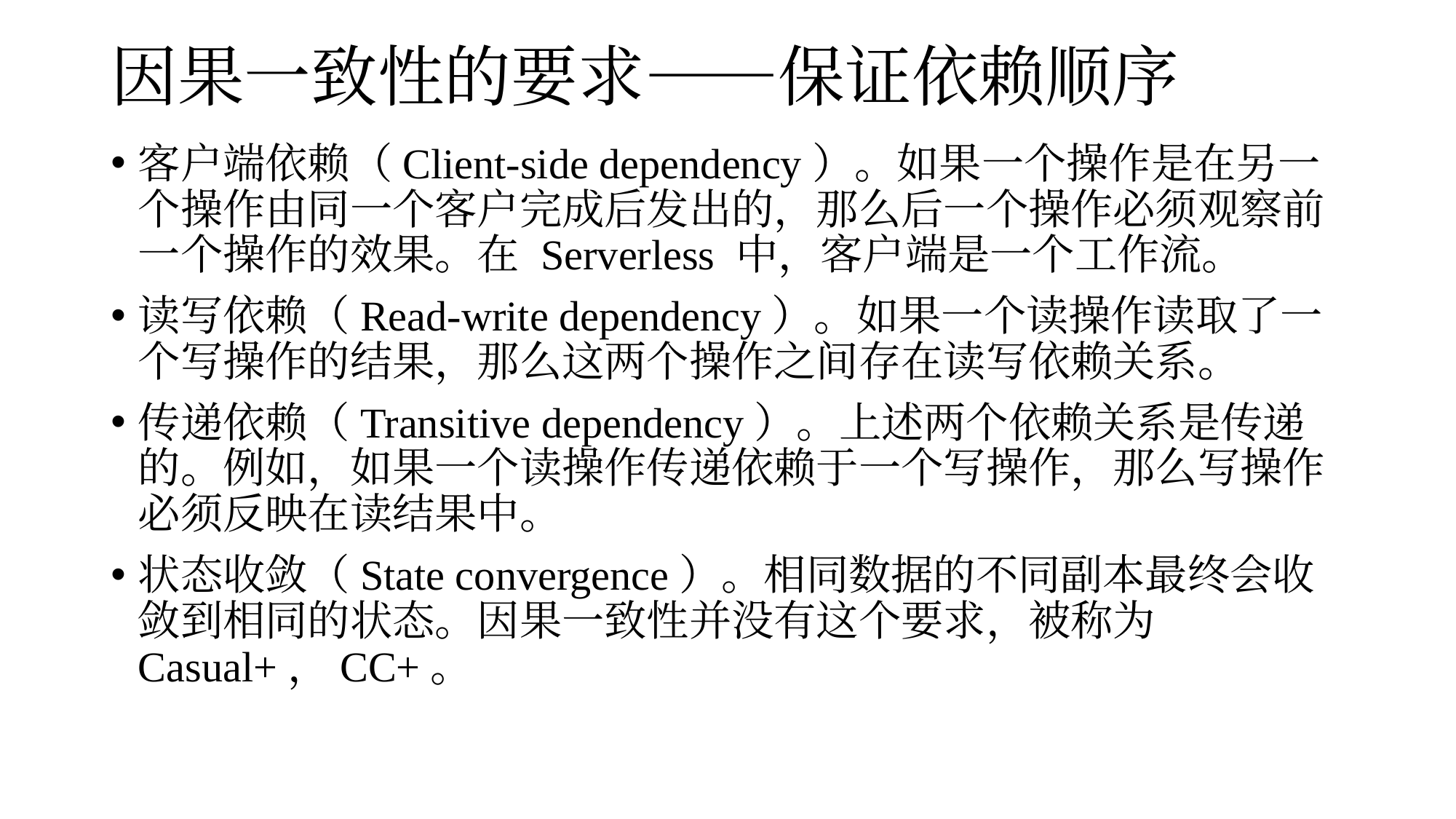

# 因果一致性的要求——保证依赖顺序
客户端依赖（Client-side dependency）。如果一个操作是在另一个操作由同一个客户完成后发出的，那么后一个操作必须观察前一个操作的效果。在 Serverless 中，客户端是一个工作流。
读写依赖（Read-write dependency）。如果一个读操作读取了一个写操作的结果，那么这两个操作之间存在读写依赖关系。
传递依赖（Transitive dependency）。上述两个依赖关系是传递的。例如，如果一个读操作传递依赖于一个写操作，那么写操作必须反映在读结果中。
状态收敛（State convergence）。相同数据的不同副本最终会收敛到相同的状态。因果一致性并没有这个要求，被称为 Casual+，CC+。